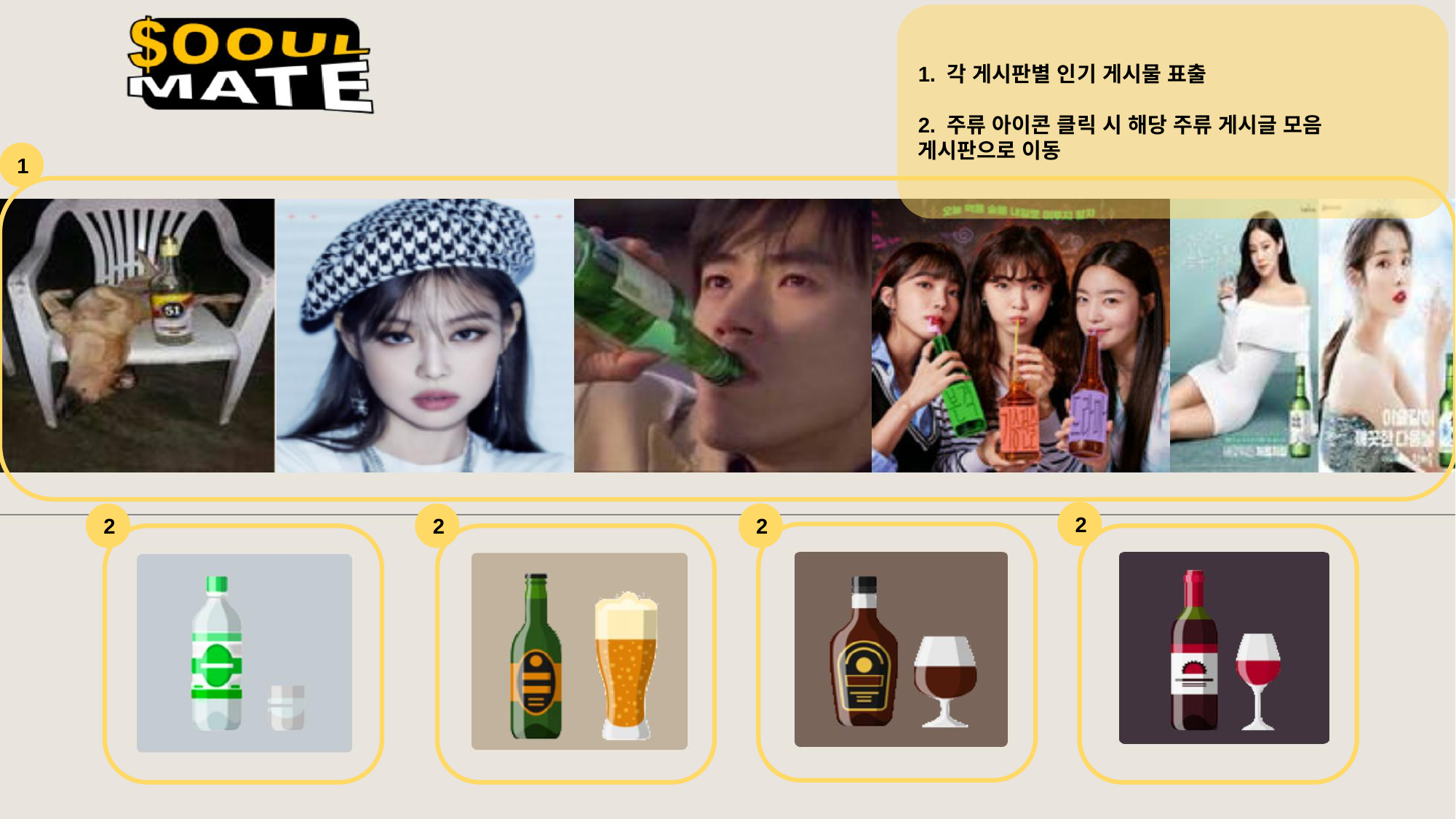

1. 각 게시판별 인기 게시물 표출

2. 주류 아이콘 클릭 시 해당 주류 게시글 모음
게시판으로 이동
1

2
2
2
2